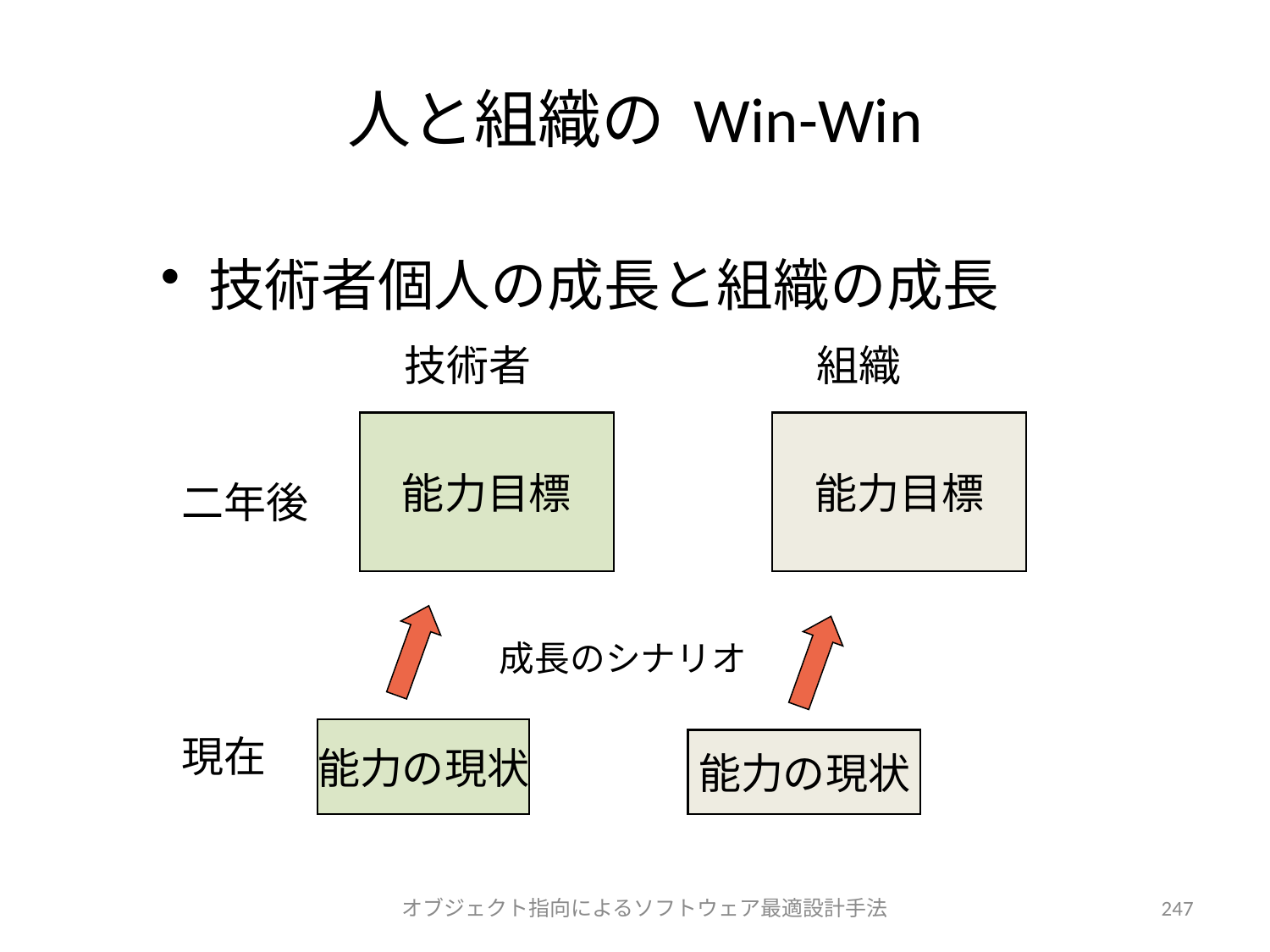

# 人と組織の Win-Win
技術者個人の成長と組織の成長
技術者
組織
能力目標
能力目標
二年後

成長のシナリオ

能力の現状
現在
能力の現状
オブジェクト指向によるソフトウェア最適設計手法
247